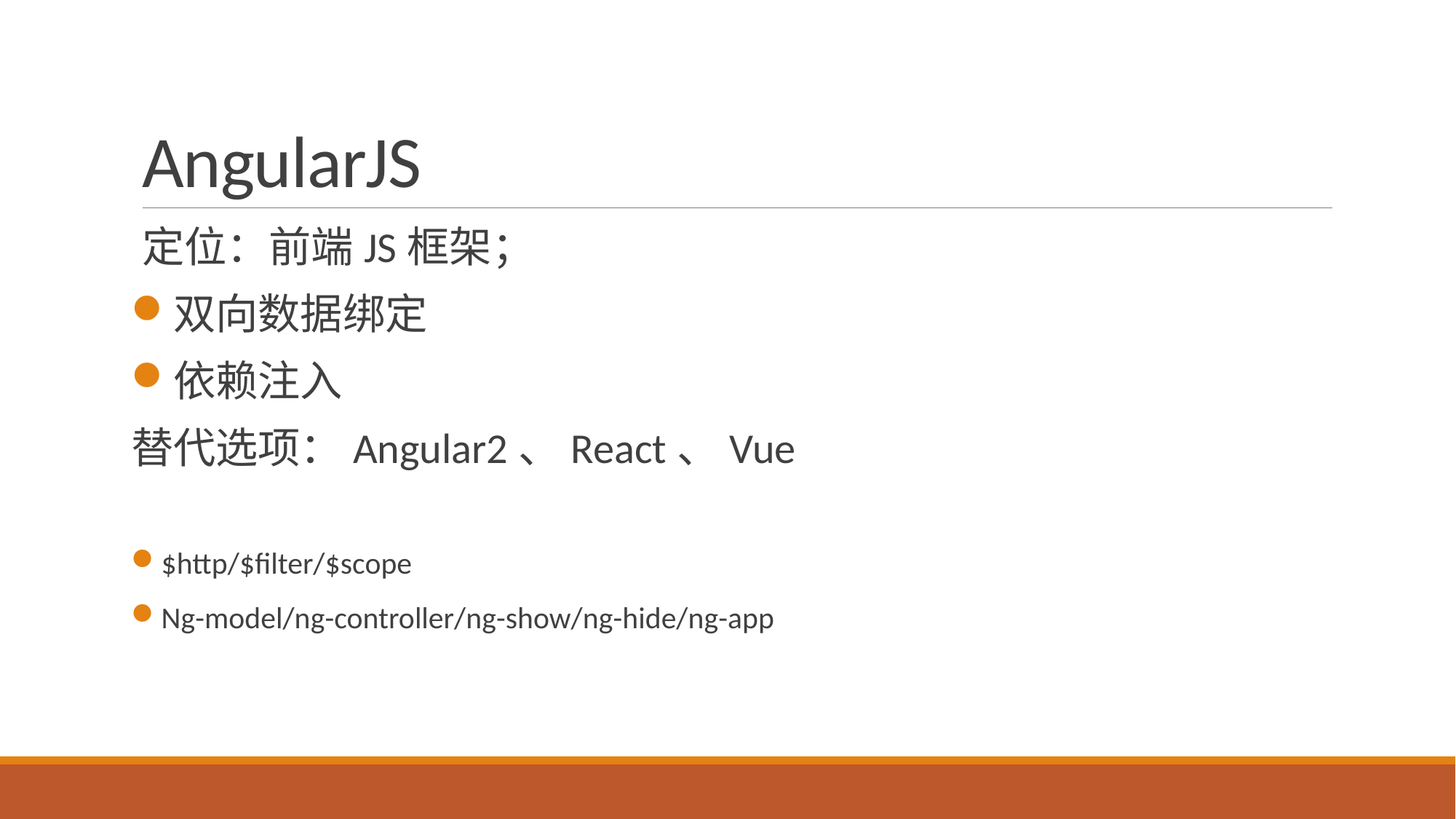

# AngularJS
定位：前端JS框架；
双向数据绑定
依赖注入
替代选项：Angular2、React、Vue

$http/$filter/$scope
Ng-model/ng-controller/ng-show/ng-hide/ng-app